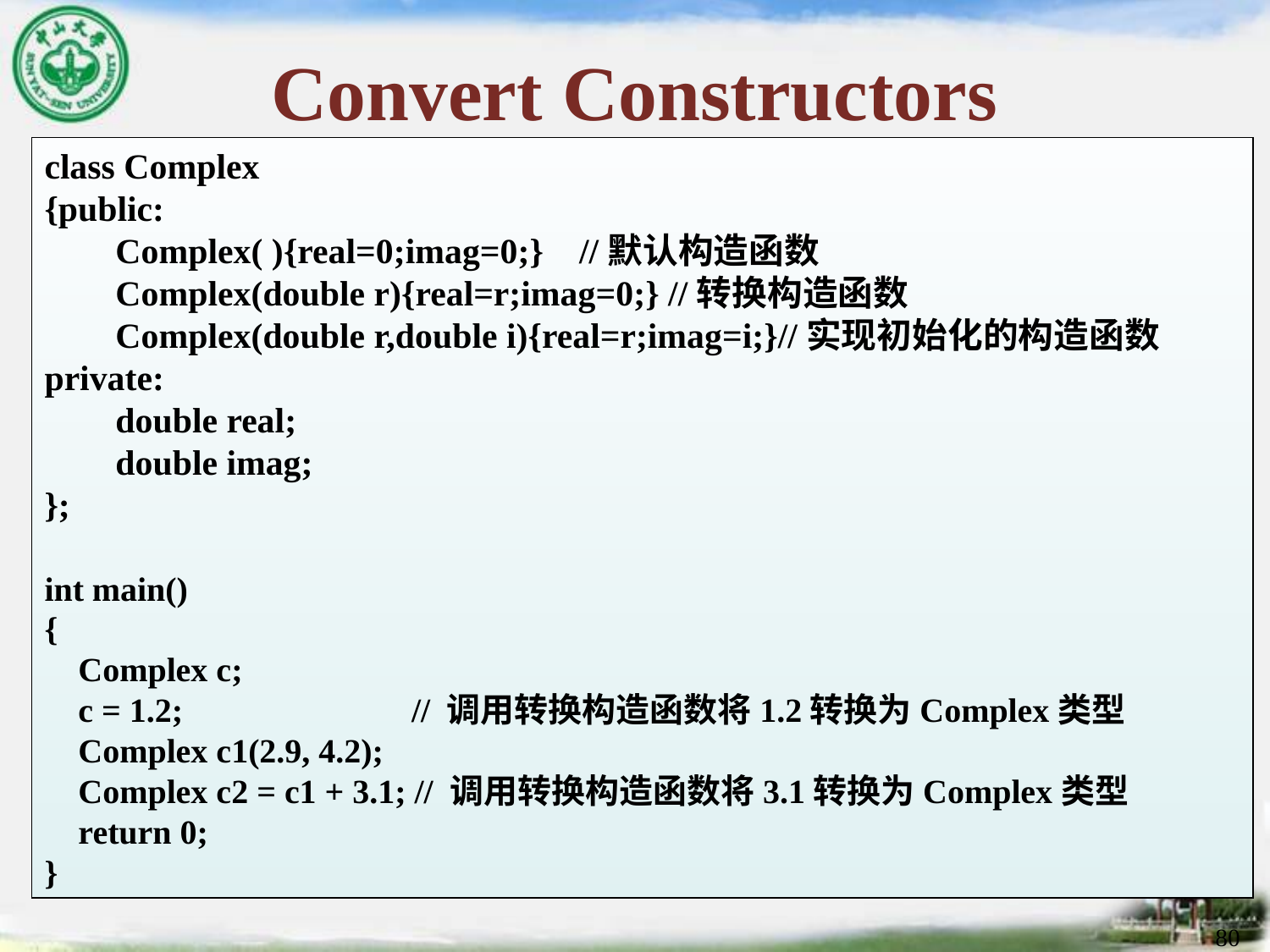

# Convert Constructors
class Complex
{public:
        Complex( ){real=0;imag=0;}    //默认构造函数
        Complex(double r){real=r;imag=0;} //转换构造函数
        Complex(double r,double i){real=r;imag=i;}//实现初始化的构造函数
private:
        double real;
        double imag;
};

int main()
{
    Complex c;
    c = 1.2;                           // 调用转换构造函数将1.2转换为Complex类型
    Complex c1(2.9, 4.2);
    Complex c2 = c1 + 3.1; // 调用转换构造函数将3.1转换为Complex类型
    return 0;
}
80